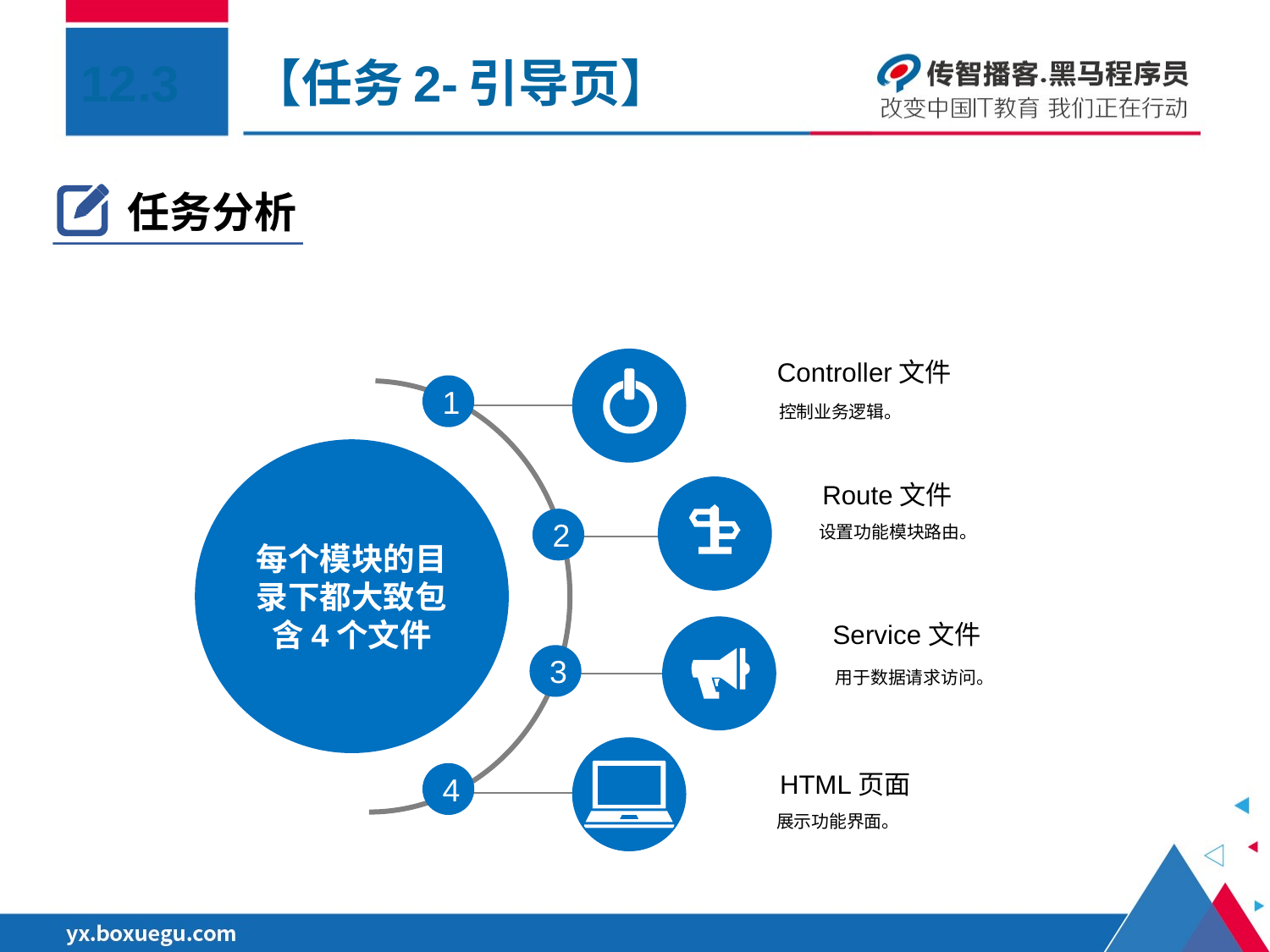

12.3	【任务2-引导页】
任务分析

Controller文件
1
控制业务逻辑。

每个模块的目录下都大致包含4个文件
Route文件

设置功能模块路由。
2
Service文件
3

用于数据请求访问。

HTML页面
4
展示功能界面。